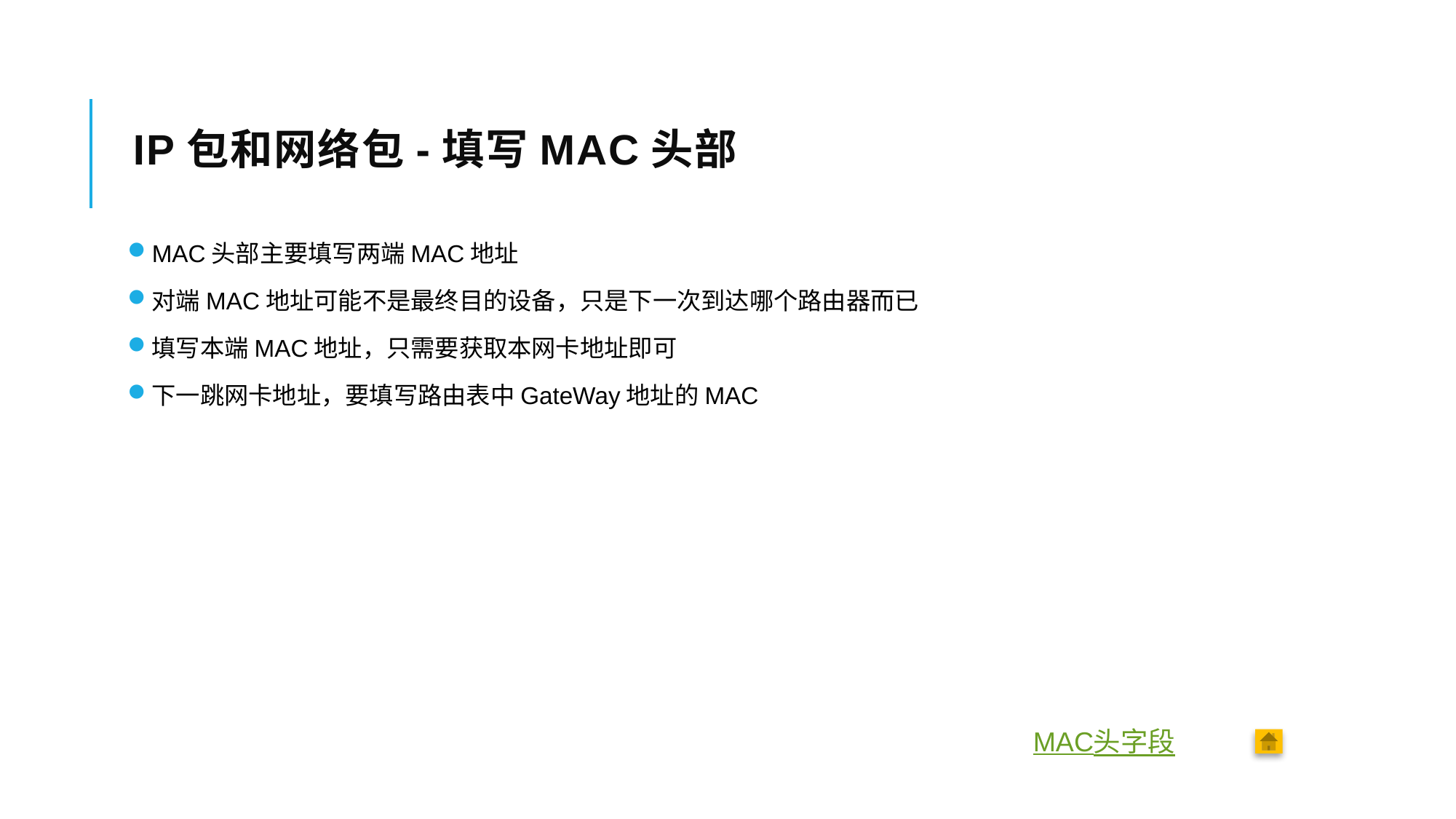

# IP包和网络包-填写MAC头部
MAC头部主要填写两端MAC地址
对端MAC地址可能不是最终目的设备，只是下一次到达哪个路由器而已
填写本端MAC地址，只需要获取本网卡地址即可
下一跳网卡地址，要填写路由表中GateWay地址的MAC

MAC头字段